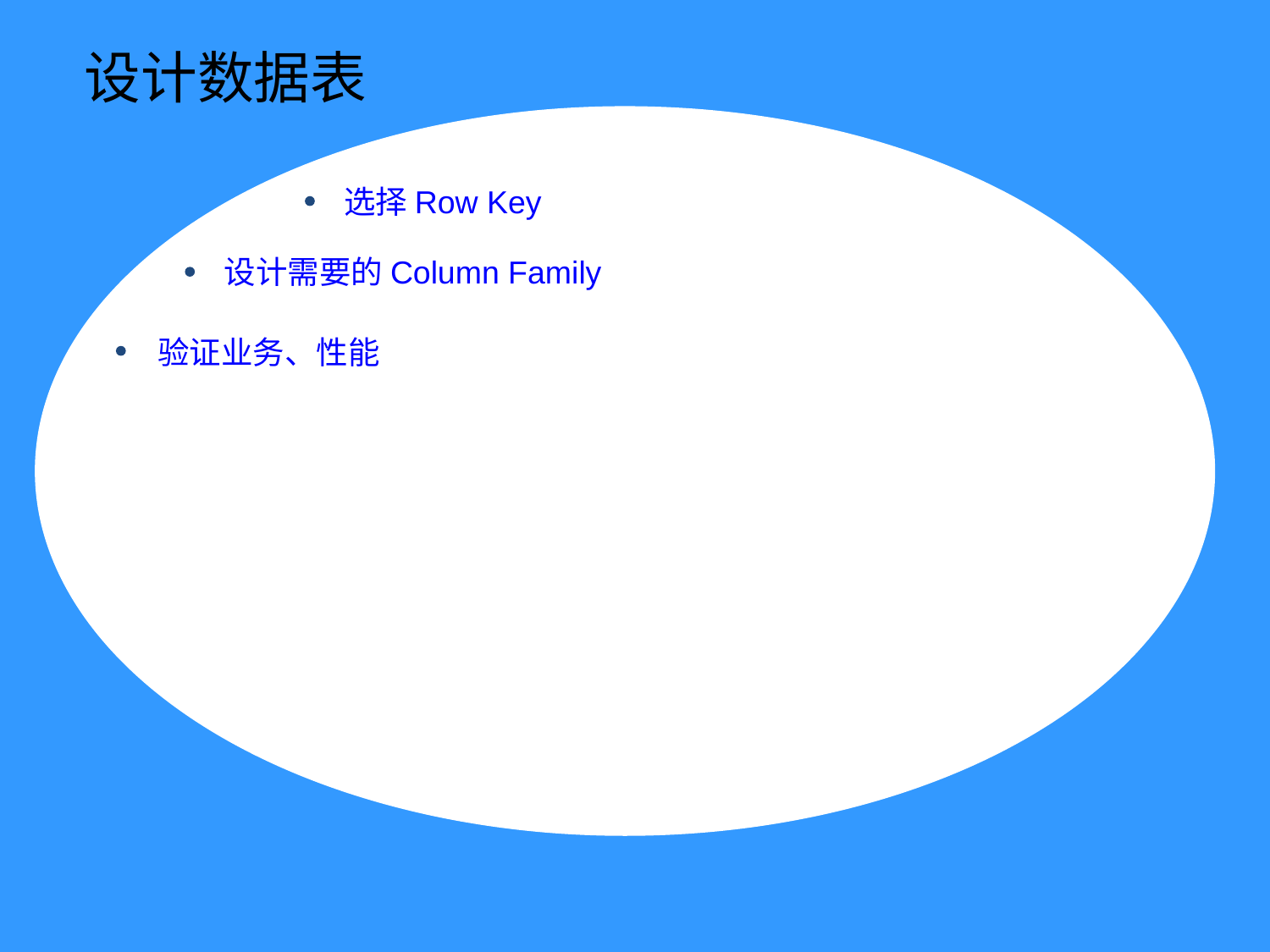

# 设计数据表
选择Row Key

设计需要的Column Family

验证业务、性能